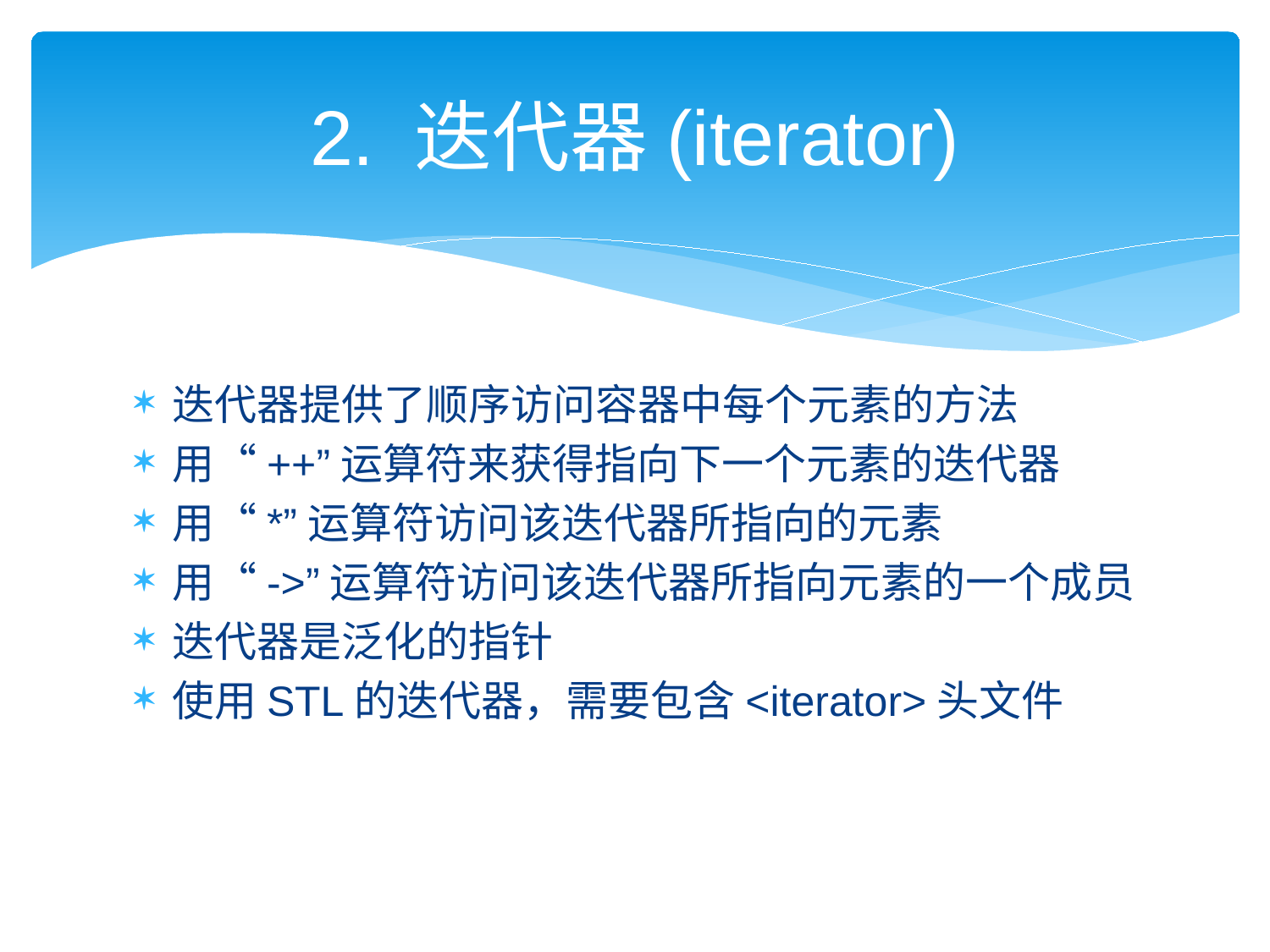

# 2. 迭代器(iterator)
迭代器提供了顺序访问容器中每个元素的方法
用“++”运算符来获得指向下一个元素的迭代器
用“*”运算符访问该迭代器所指向的元素
用“->”运算符访问该迭代器所指向元素的一个成员
迭代器是泛化的指针
使用STL的迭代器，需要包含<iterator>头文件